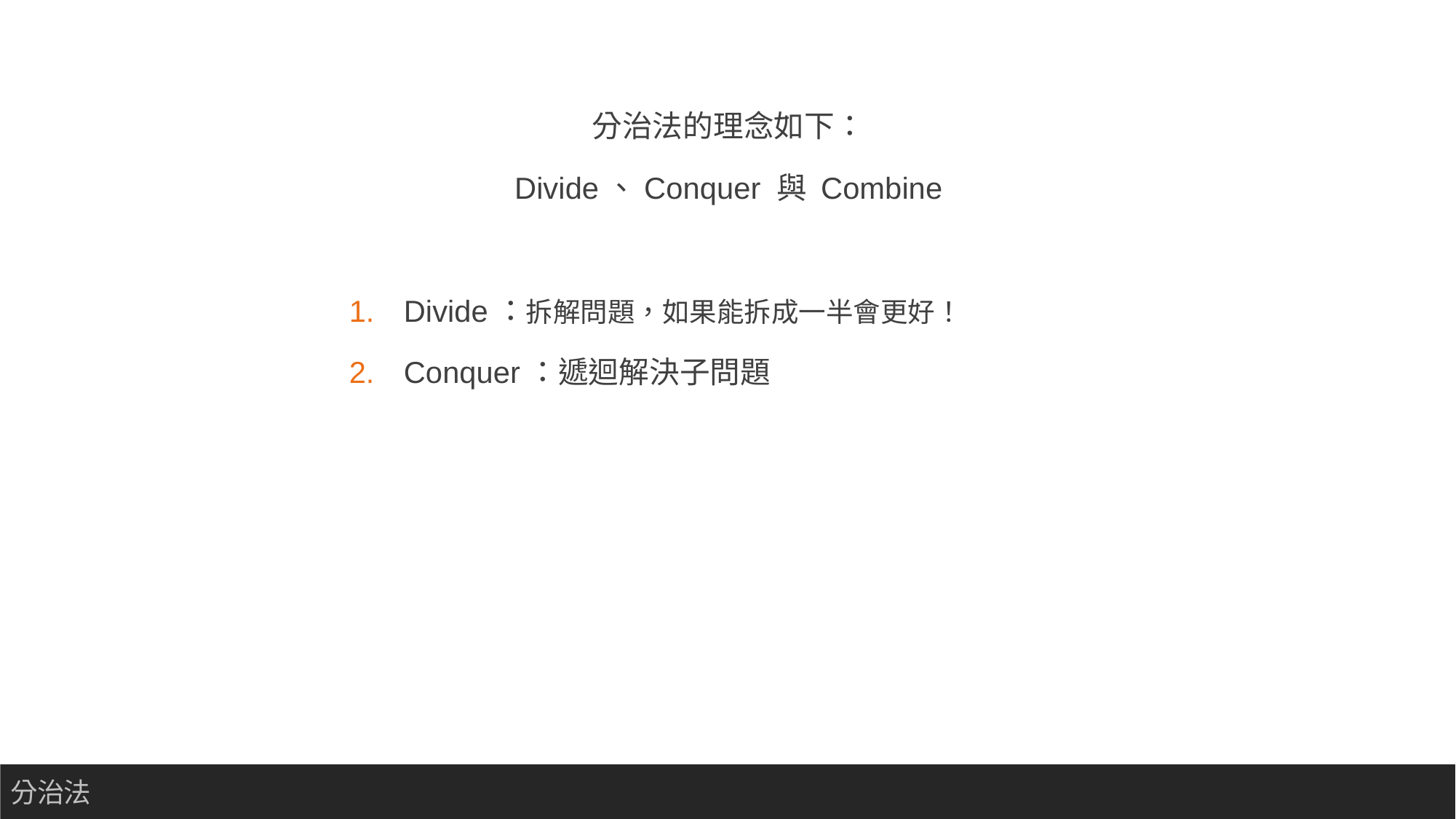

分治法的理念如下：
Divide、Conquer 與 Combine
Divide：拆解問題，如果能拆成一半會更好！
Conquer：遞迴解決子問題
分治法